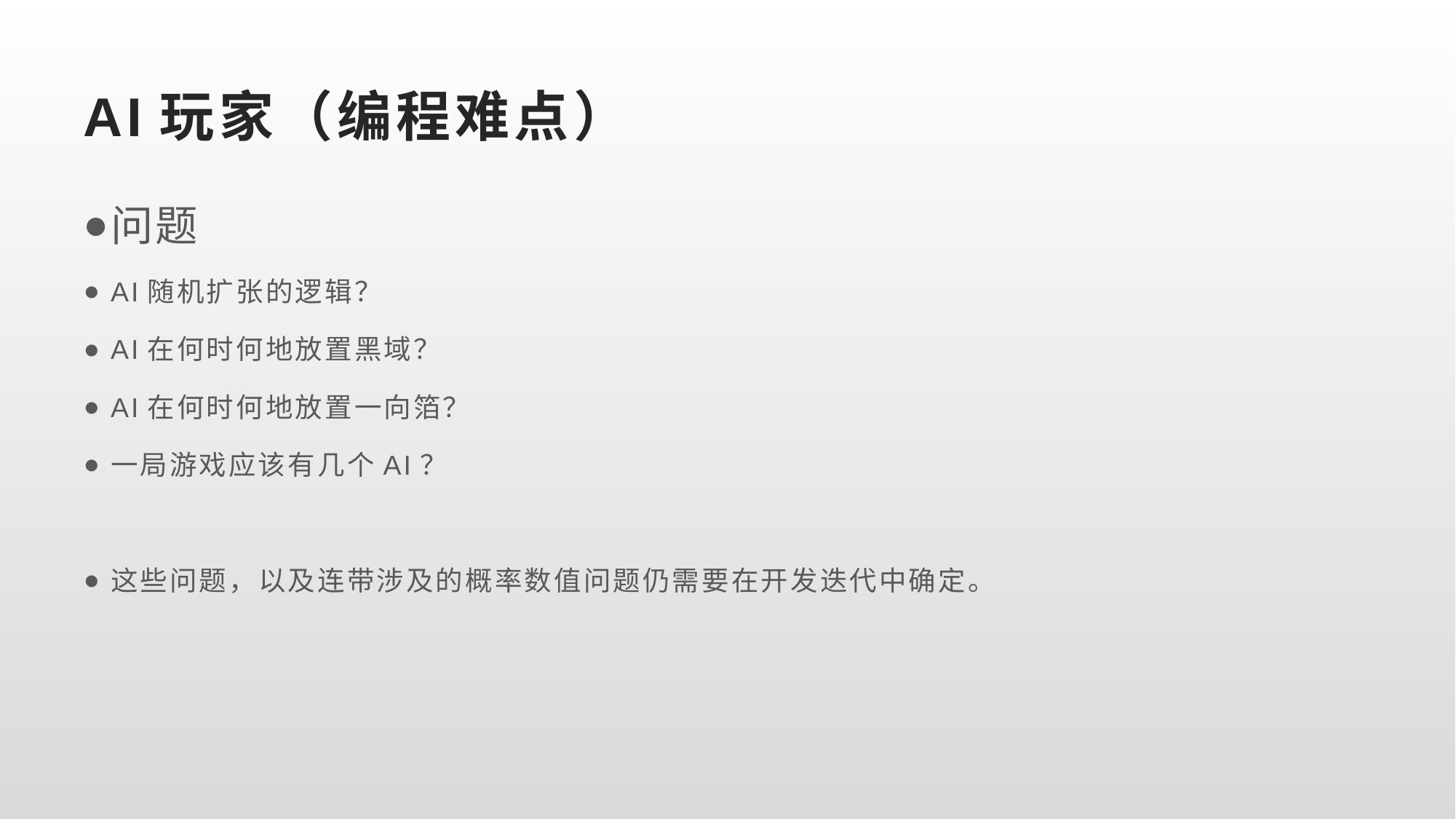

# AI玩家（编程难点）
问题
AI随机扩张的逻辑？
AI在何时何地放置黑域？
AI在何时何地放置一向箔？
一局游戏应该有几个AI？

这些问题，以及连带涉及的概率数值问题仍需要在开发迭代中确定。